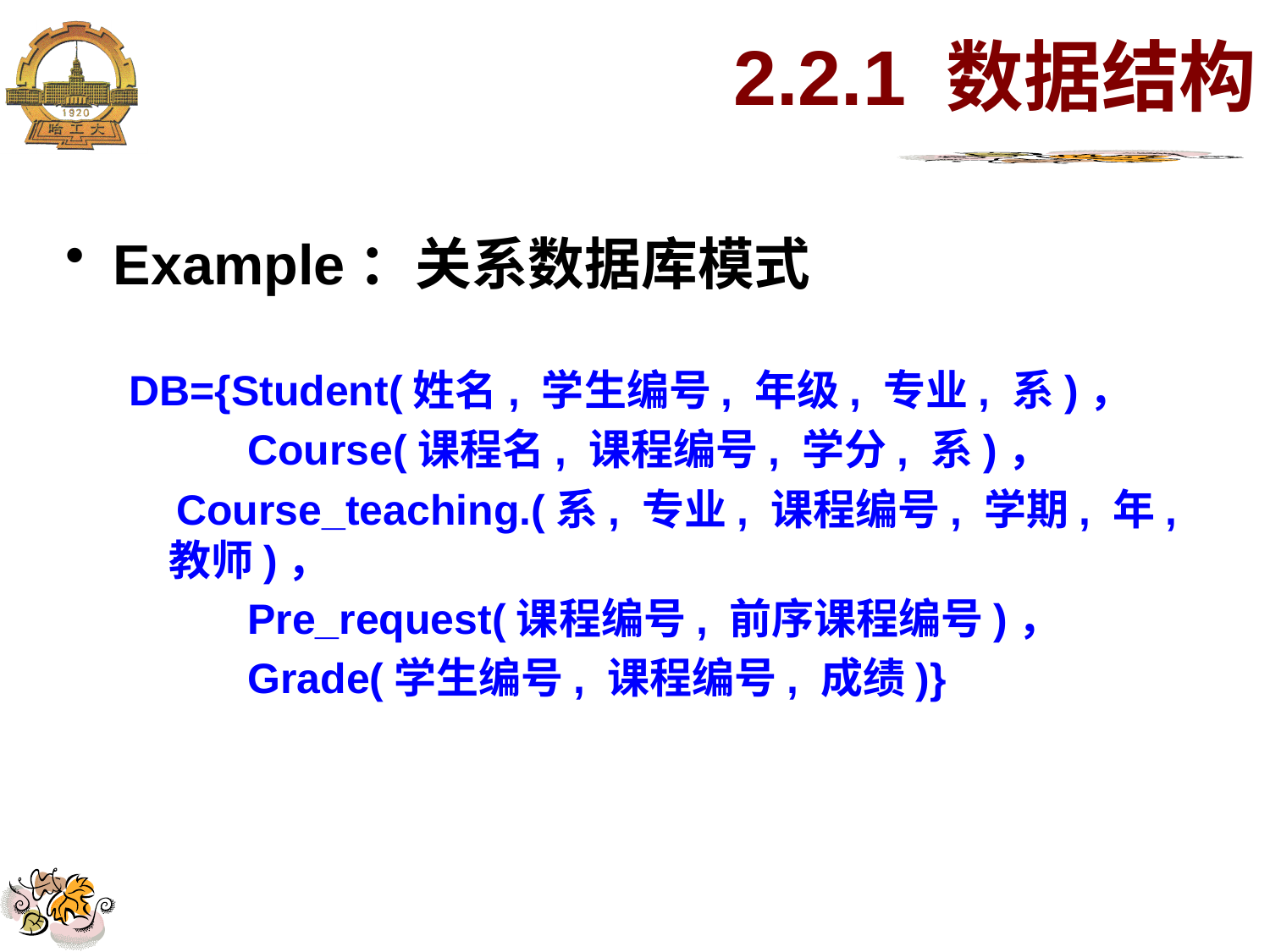

# 2.2.1 数据结构
Example：关系数据库模式

DB={Student(姓名, 学生编号, 年级, 专业, 系)，
          Course(课程名, 课程编号, 学分, 系)，
    Course_teaching.(系, 专业, 课程编号, 学期, 年, 教师)，
          Pre_request(课程编号, 前序课程编号)，
          Grade(学生编号, 课程编号, 成绩)}